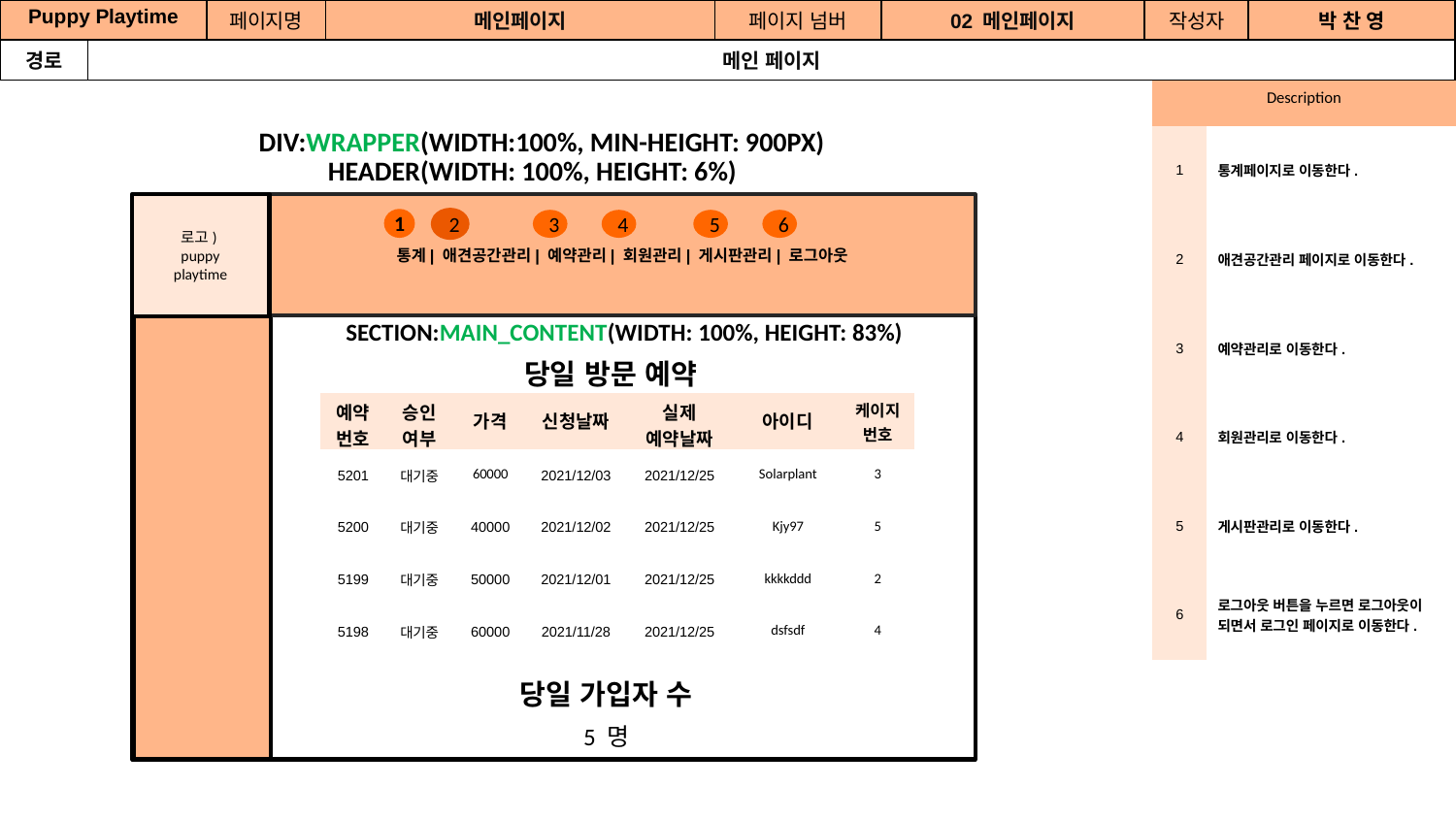

| Puppy Playtime | 김 주 영 | 페이지명 | 메인페이지 | 페이지 넘버 | 02 메인페이지 | 작성자 | 박 찬 영 |
| --- | --- | --- | --- | --- | --- | --- | --- |
| 경로 | 메인 페이지 | 김 주 영 | 김 주 영 | 김 주 영 | 김 주 영 | 김 주 영 | 김 주 영 |
| Description |  |
| --- | --- |
| 1 | 통계페이지로 이동한다. |
| 2 | 애견공간관리 페이지로 이동한다. |
| 3 | 예약관리로 이동한다. |
| 4 | 회원관리로 이동한다. |
| 5 | 게시판관리로 이동한다. |
| 6 | 로그아웃 버튼을 누르면 로그아웃이 되면서 로그인 페이지로 이동한다. |
DIV:WRAPPER(WIDTH:100%, MIN-HEIGHT: 900PX)
HEADER(WIDTH: 100%, HEIGHT: 6%)
통계| 애견공간관리| 예약관리| 회원관리| 게시판관리| 로그아웃
로고)
puppy
playtime
1
2
3
4
5
6

SECTION:MAIN_CONTENT(WIDTH: 100%, HEIGHT: 83%)
당일 방문 예약
| 예약번호 | 승인여부 | 가격 | 신청날짜 | 실제 예약날짜 | 아이디 | 케이지 번호 |
| --- | --- | --- | --- | --- | --- | --- |
| 5201 | 대기중 | 60000 | 2021/12/03 | 2021/12/25 | Solarplant | 3 |
| 5200 | 대기중 | 40000 | 2021/12/02 | 2021/12/25 | Kjy97 | 5 |
| 5199 | 대기중 | 50000 | 2021/12/01 | 2021/12/25 | kkkkddd | 2 |
| 5198 | 대기중 | 60000 | 2021/11/28 | 2021/12/25 | dsfsdf | 4 |
당일 가입자 수
5 명